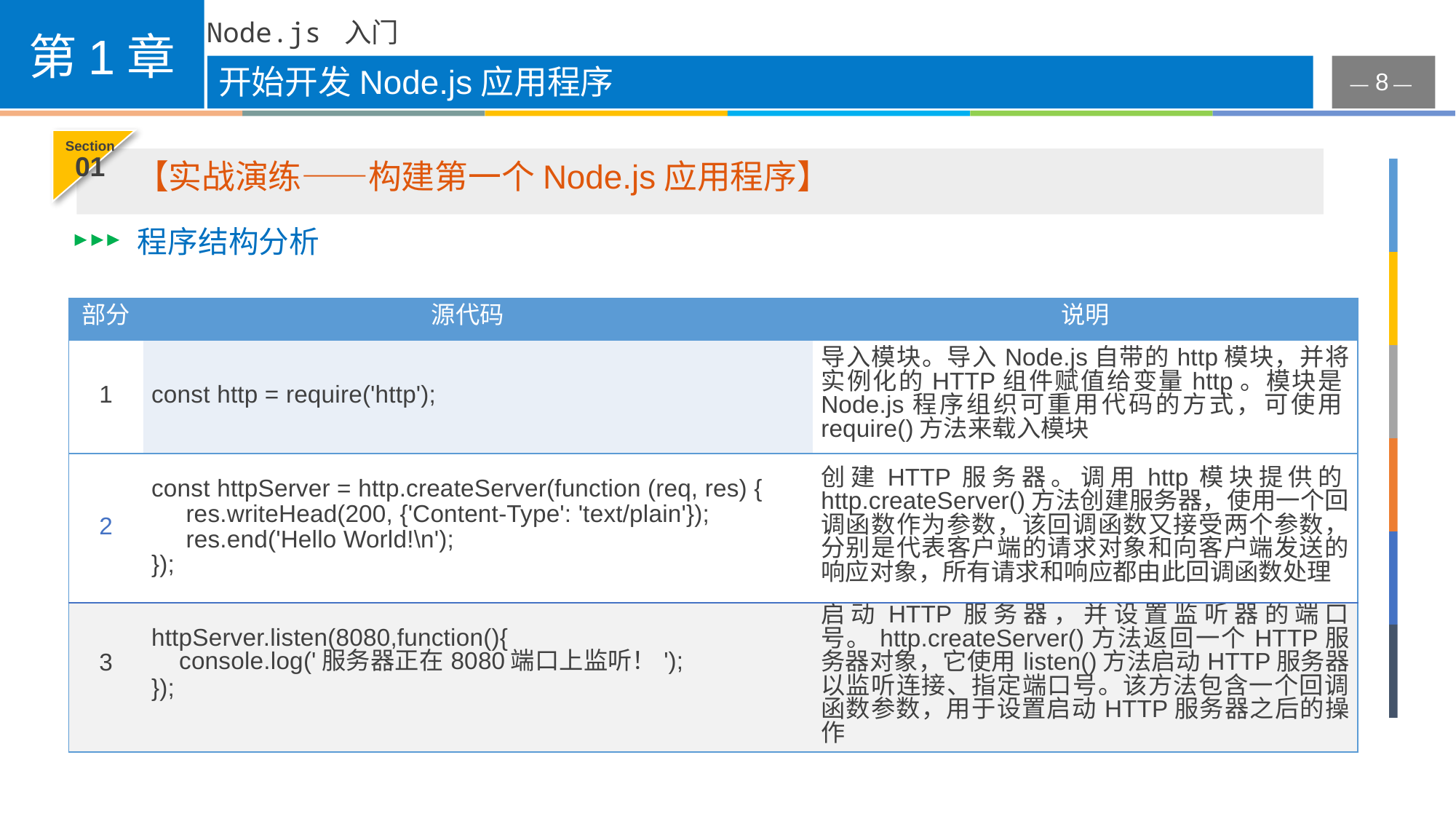

# 开始开发Node.js应用程序

Section
01

  【实战演练——构建第一个Node.js应用程序】
程序结构分析

| 部分 | 源代码 |  | 说明 |
| --- | --- | --- | --- |
| 1 | const http = require('http'); |  | 导入模块。导入Node.js自带的http模块，并将实例化的HTTP组件赋值给变量http。模块是Node.js程序组织可重用代码的方式，可使用require()方法来载入模块 |
| 2 | const httpServer = http.createServer(function (req, res) { res.writeHead(200, {'Content-Type': 'text/plain'}); res.end('Hello World!\n'); }); |  | 创建HTTP服务器。调用http模块提供的http.createServer()方法创建服务器，使用一个回调函数作为参数，该回调函数又接受两个参数，分别是代表客户端的请求对象和向客户端发送的响应对象，所有请求和响应都由此回调函数处理 |
| 3 | httpServer.listen(8080,function(){ console.log('服务器正在8080端口上监听！'); }); |  | 启动HTTP服务器，并设置监听器的端口号。http.createServer()方法返回一个HTTP服务器对象，它使用listen()方法启动HTTP服务器以监听连接、指定端口号。该方法包含一个回调函数参数，用于设置启动HTTP服务器之后的操作 |